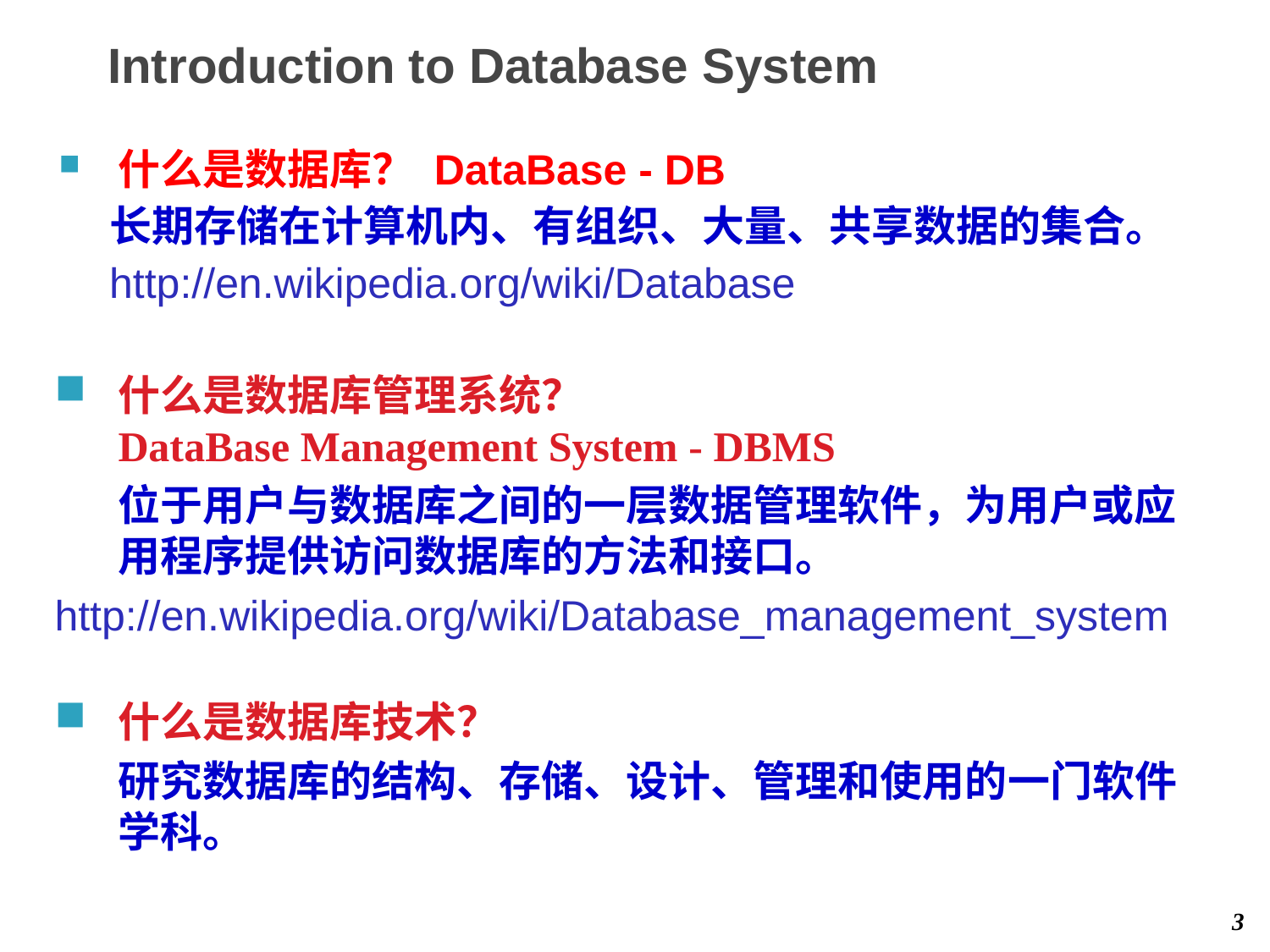

# Introduction to Database System
什么是数据库？ DataBase - DB
长期存储在计算机内、有组织、大量、共享数据的集合。
http://en.wikipedia.org/wiki/Database
什么是数据库管理系统？
DataBase Management System - DBMS
位于用户与数据库之间的一层数据管理软件，为用户或应用程序提供访问数据库的方法和接口。
http://en.wikipedia.org/wiki/Database_management_system
什么是数据库技术？
研究数据库的结构、存储、设计、管理和使用的一门软件学科。
3